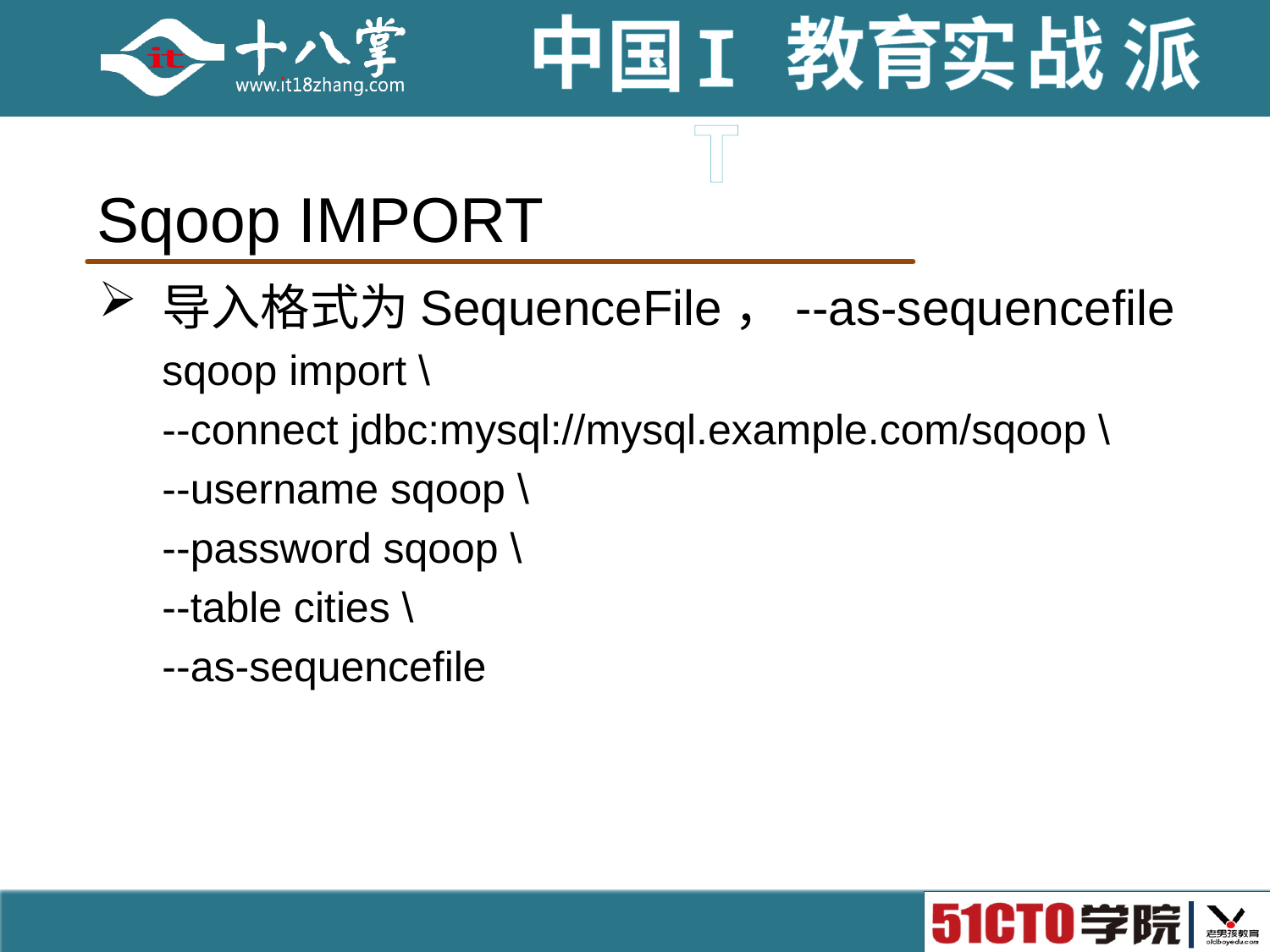

# Sqoop IMPORT
导入格式为SequenceFile，--as-sequencefile
sqoop import \
--connect jdbc:mysql://mysql.example.com/sqoop \
--username sqoop \
--password sqoop \
--table cities \
--as-sequencefile